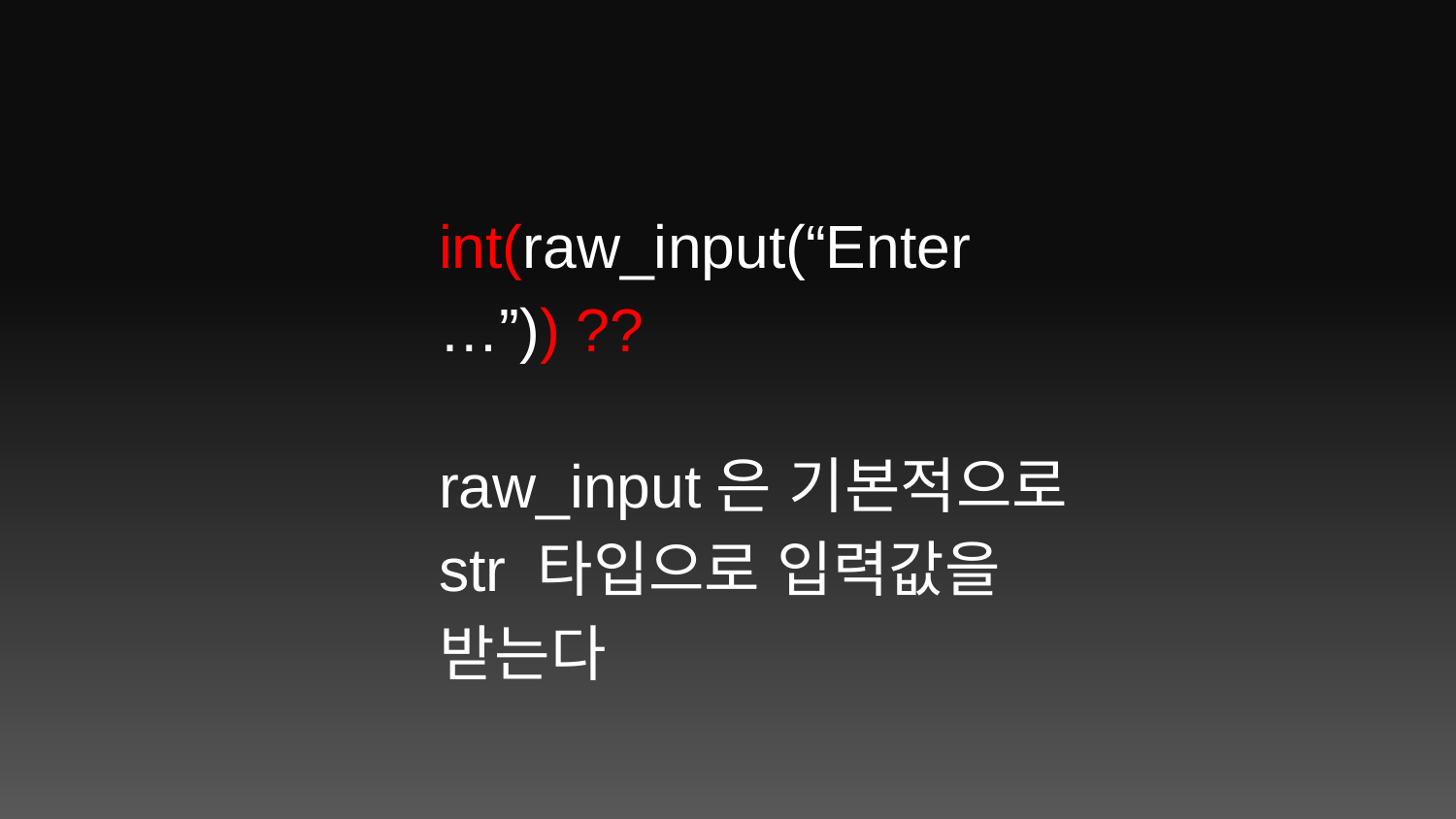

int(raw_input(“Enter …”)) ??
raw_input은 기본적으로 str 타입으로 입력값을 받는다